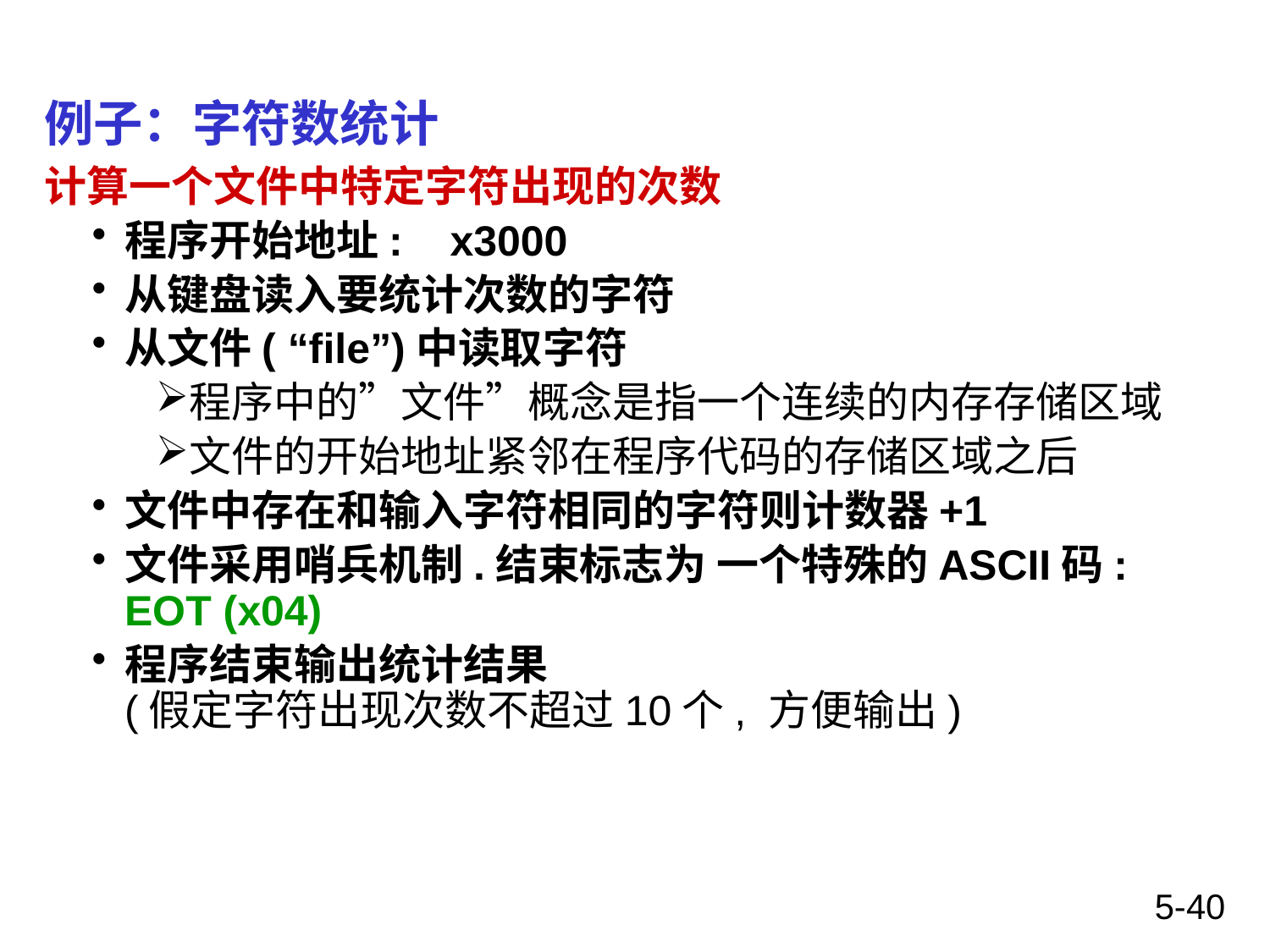

# 例子：字符数统计
计算一个文件中特定字符出现的次数
程序开始地址:    x3000
从键盘读入要统计次数的字符
从文件( “file”)中读取字符
程序中的”文件”概念是指一个连续的内存存储区域
文件的开始地址紧邻在程序代码的存储区域之后
文件中存在和输入字符相同的字符则计数器+1
文件采用哨兵机制.结束标志为 一个特殊的ASCII码: EOT (x04)
程序结束输出统计结果
(假定字符出现次数不超过10个, 方便输出)

5-40